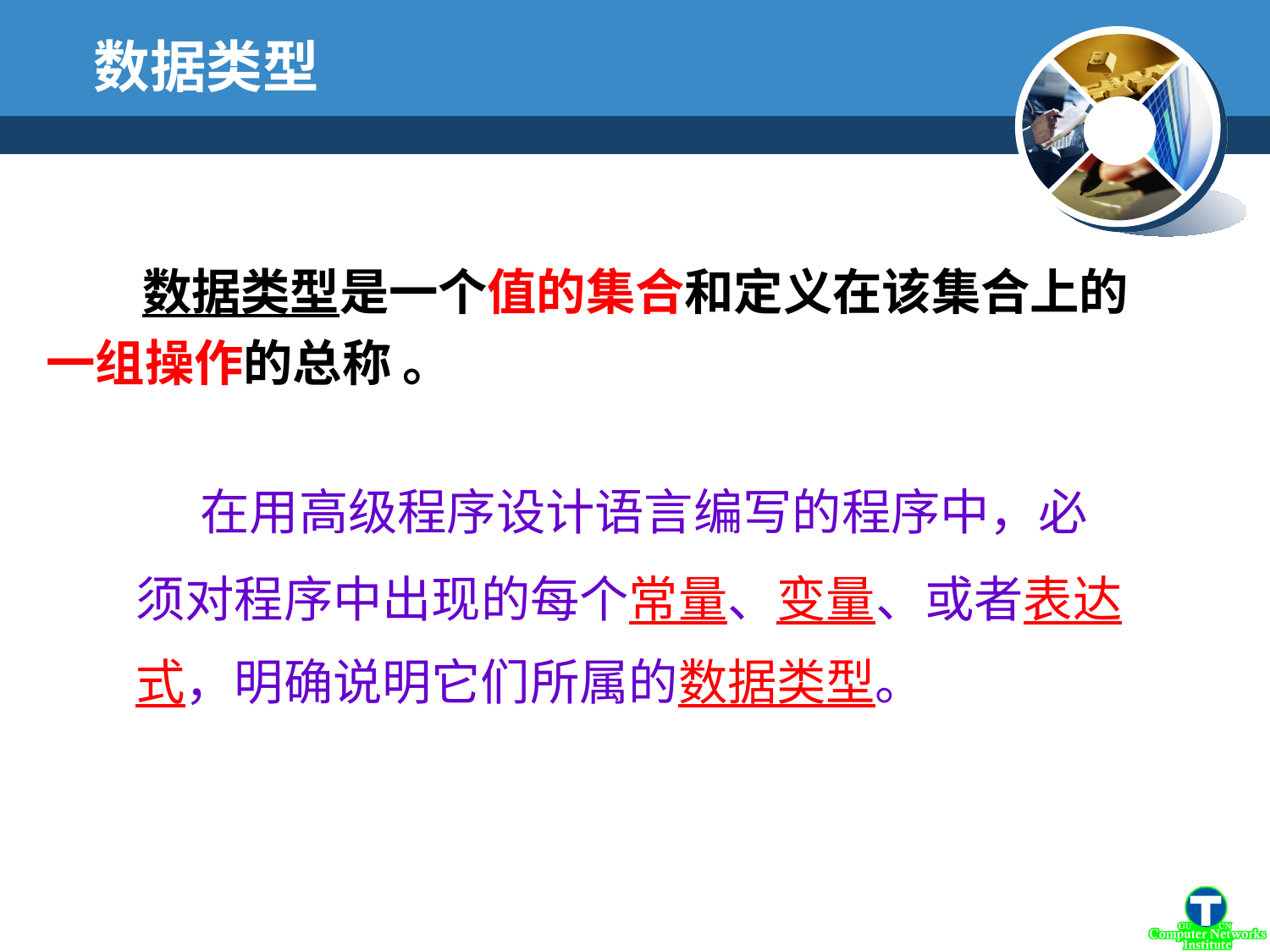

数据类型
         数据类型是一个值的集合和定义在该集合上的一组操作的总称 。
   在用高级程序设计语言编写的程序中，必须对程序中出现的每个常量、变量、或者表达式，明确说明它们所属的数据类型。